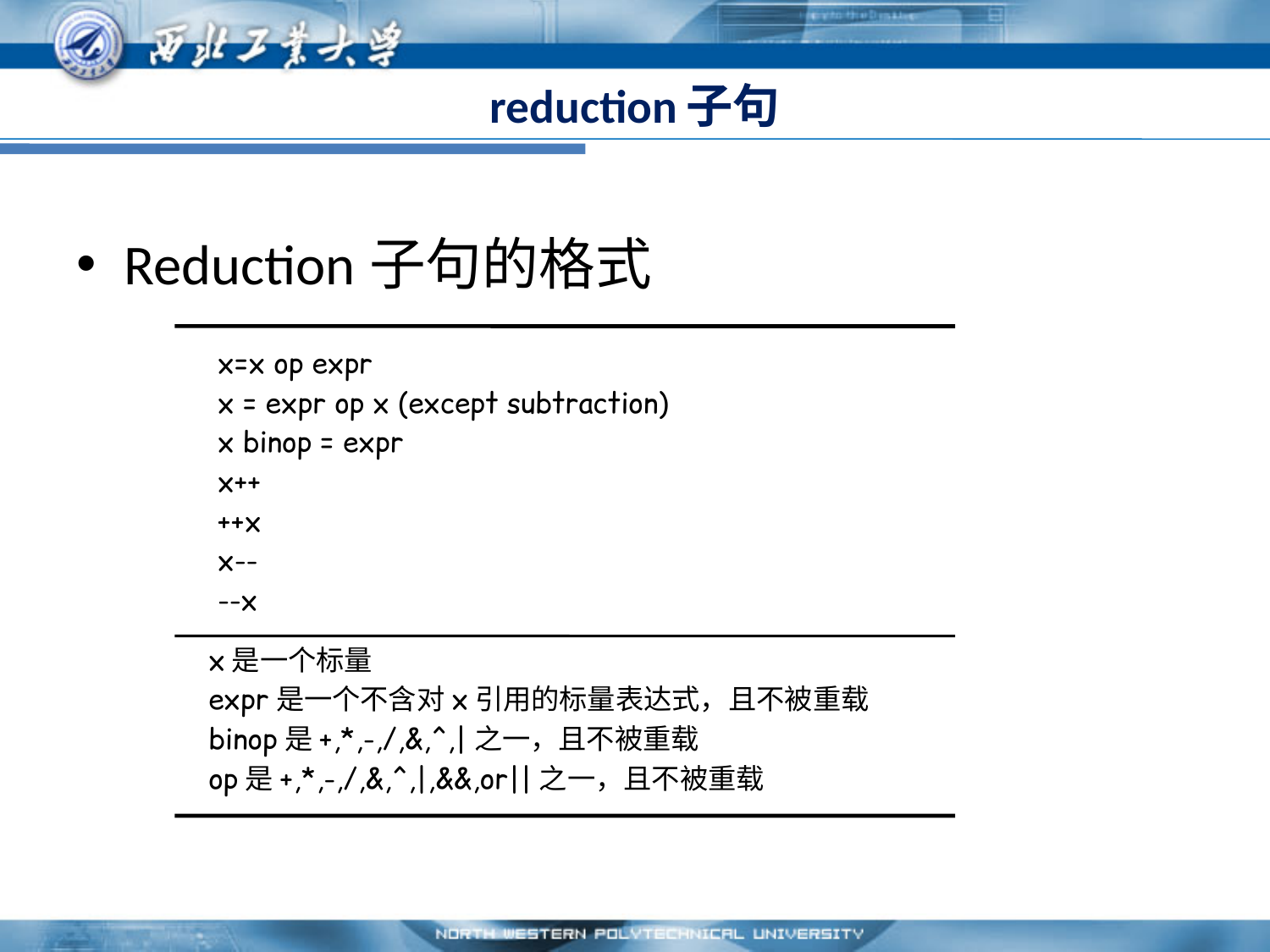

# reduction子句
Reduction子句的格式

x=x op expr
x = expr op x (except subtraction)
x binop = expr
x++
++x
x--
--x

x是一个标量
expr是一个不含对x引用的标量表达式，且不被重载
binop是+,*,-,/,&,^,|之一，且不被重载
op是+,*,-,/,&,^,|,&&,or||之一，且不被重载